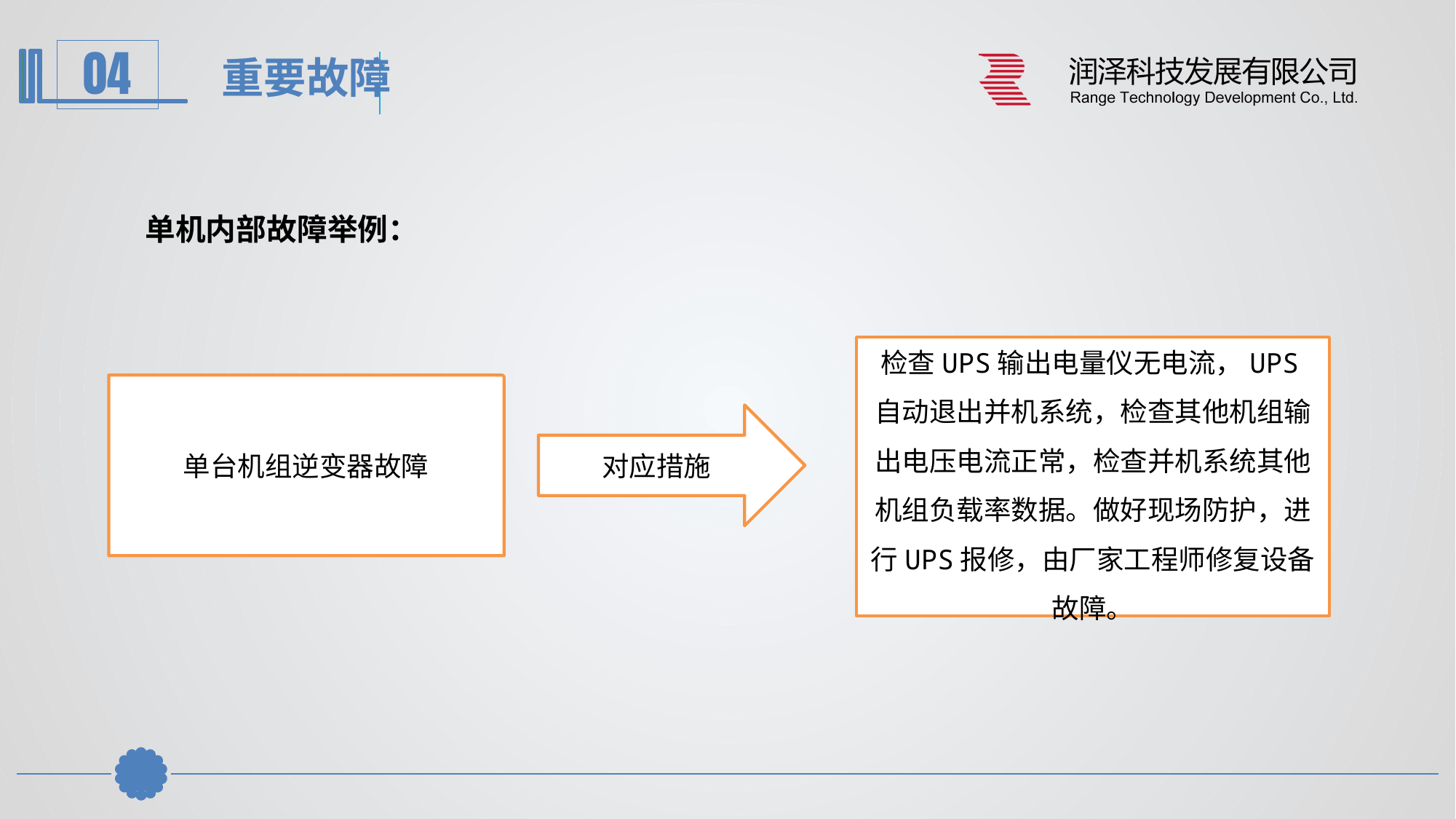

重要故障
单机内部故障举例：
检查UPS输出电量仪无电流，UPS自动退出并机系统，检查其他机组输出电压电流正常，检查并机系统其他机组负载率数据。做好现场防护，进行UPS报修，由厂家工程师修复设备故障。
单台机组逆变器故障
对应措施
16